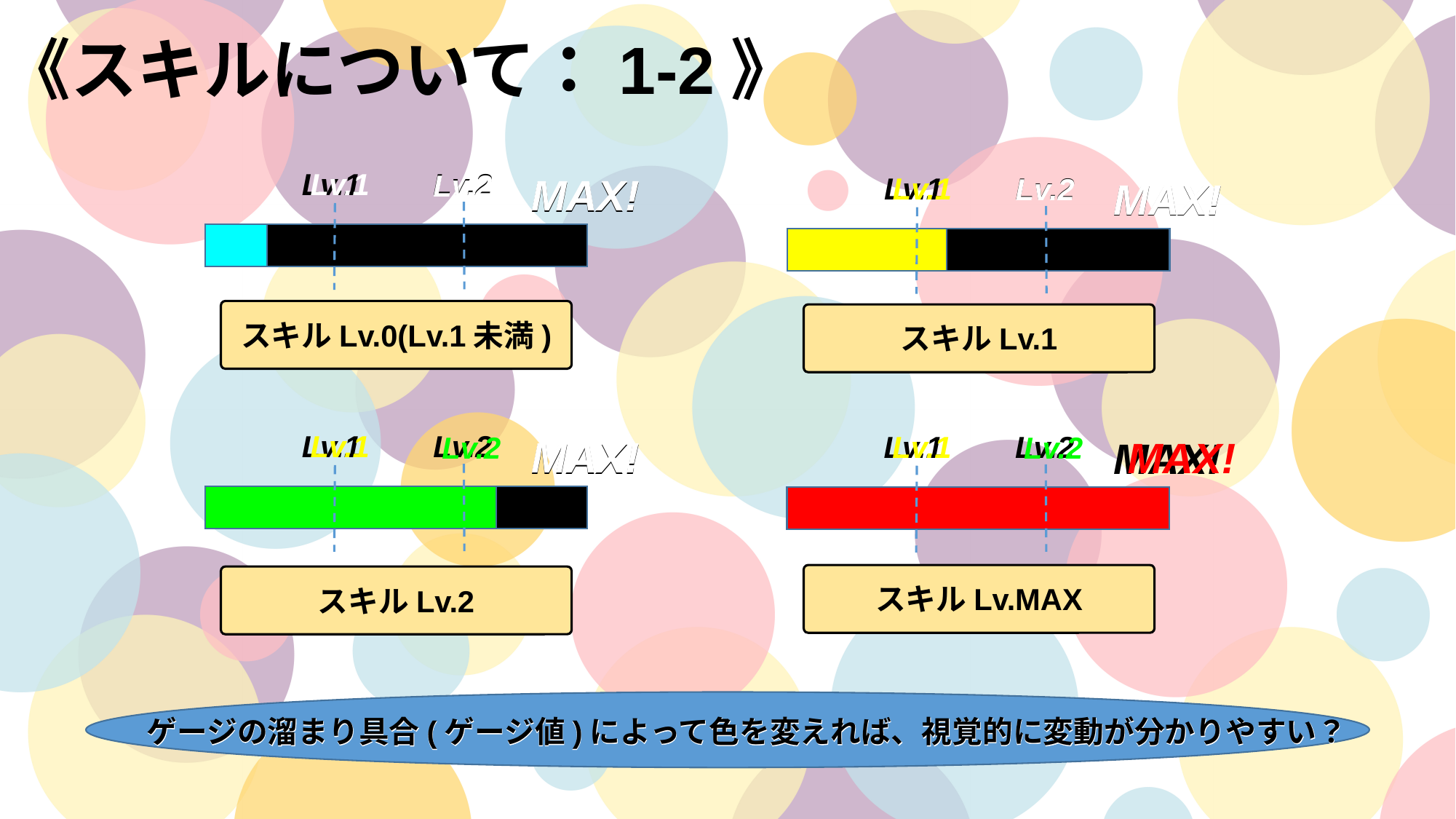

《スキルについて：1-2》
Lv.2
Lv.1
Lv.1
Lv.2
MAX!
MAX!

Lv.2
Lv.1
Lv.1
Lv.2
MAX!
MAX!

スキルLv.0(Lv.1未満)
スキルLv.1
Lv.2
Lv.1
Lv.1
Lv.2
MAX!
MAX!

Lv.2
Lv.1
Lv.1
Lv.2
MAX!
MAX!

スキルLv.MAX
スキルLv.2

ゲージの溜まり具合(ゲージ値)によって色を変えれば、視覚的に変動が分かりやすい？
ゲージの溜まり具合(ゲージ値)によって色を変えれば、視覚的に変動が分かりやすい？